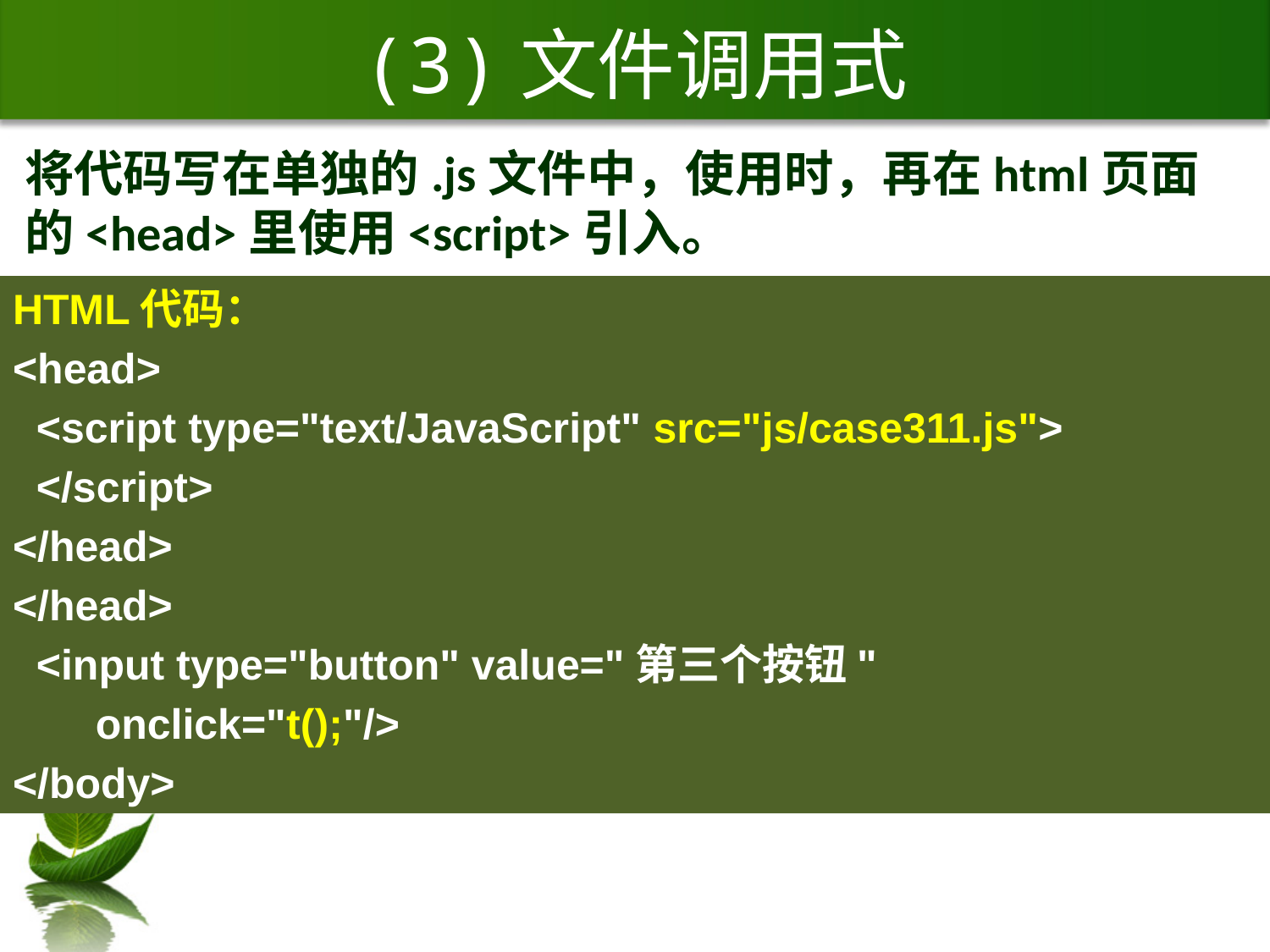

# (3)文件调用式
将代码写在单独的.js文件中，使用时，再在html页面的<head>里使用<script>引入。
HTML代码：
<head>
  <script type="text/JavaScript" src="js/case311.js">
  </script>
</head>
</head>
  <input type="button" value="第三个按钮"
       onclick="t();"/>
</body>